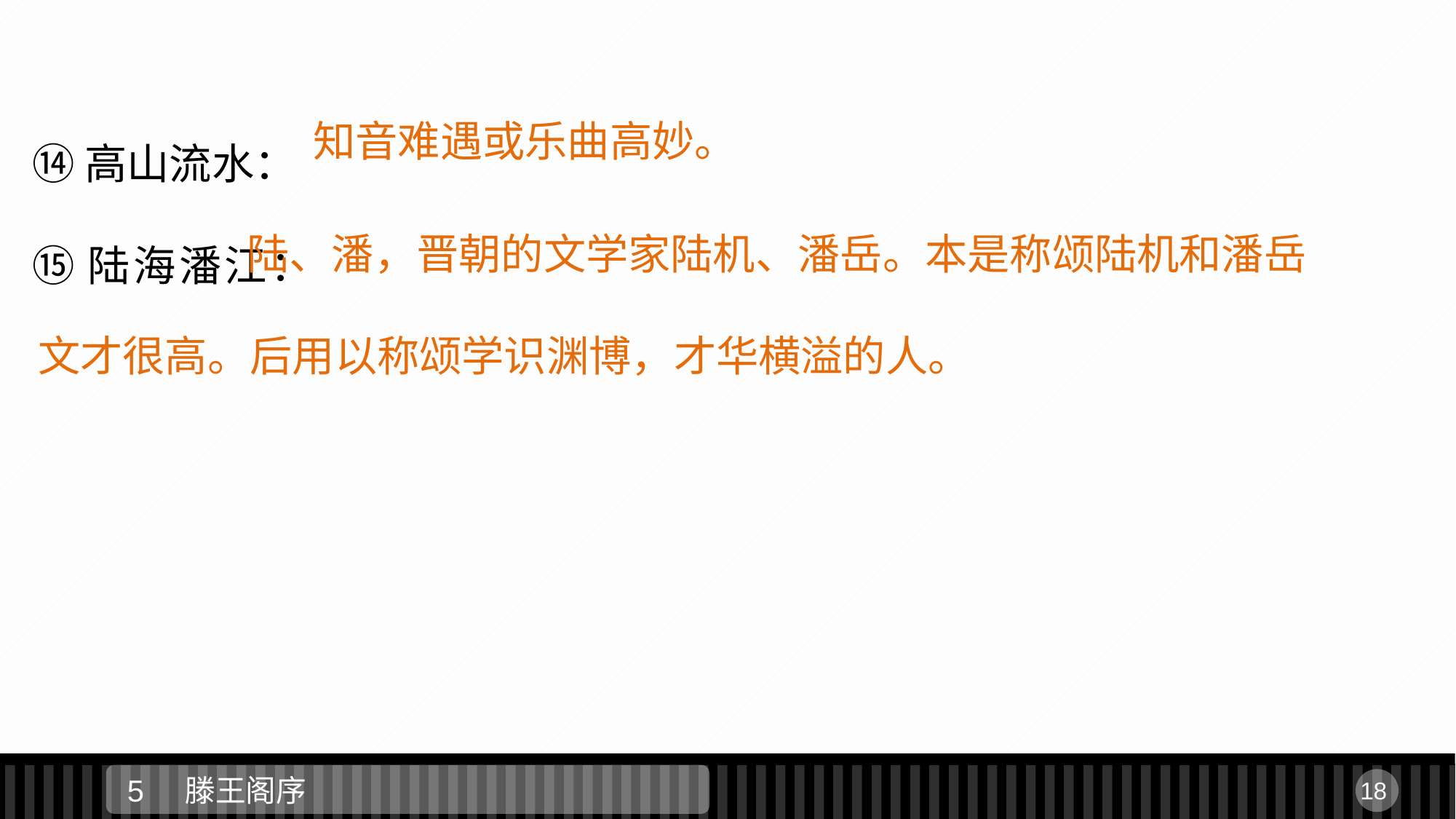

⑭高山流水：
⑮陆海潘江：
知音难遇或乐曲高妙。
                     陆、潘，晋朝的文学家陆机、潘岳。本是称颂陆机和潘岳文才很高。后用以称颂学识渊博，才华横溢的人。